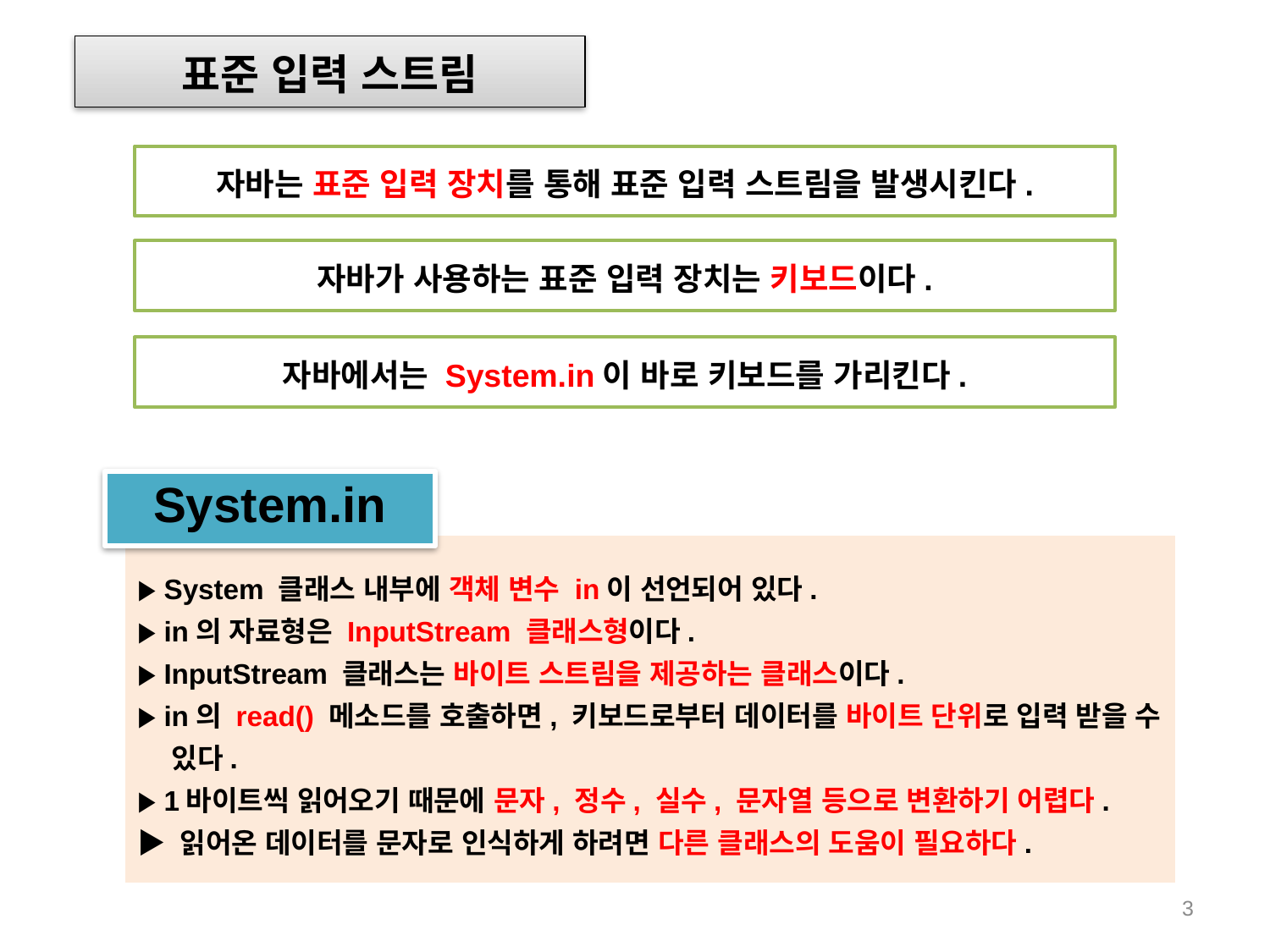

표준 입력 스트림
자바는 표준 입력 장치를 통해 표준 입력 스트림을 발생시킨다.
자바가 사용하는 표준 입력 장치는 키보드이다.
자바에서는 System.in이 바로 키보드를 가리킨다.
System.in
▶ System 클래스 내부에 객체 변수 in이 선언되어 있다.
▶ in의 자료형은 InputStream 클래스형이다.
▶ InputStream 클래스는 바이트 스트림을 제공하는 클래스이다.
▶ in의 read() 메소드를 호출하면, 키보드로부터 데이터를 바이트 단위로 입력 받을 수 있다.
▶ 1바이트씩 읽어오기 때문에 문자, 정수, 실수, 문자열 등으로 변환하기 어렵다.
▶ 읽어온 데이터를 문자로 인식하게 하려면 다른 클래스의 도움이 필요하다.
3